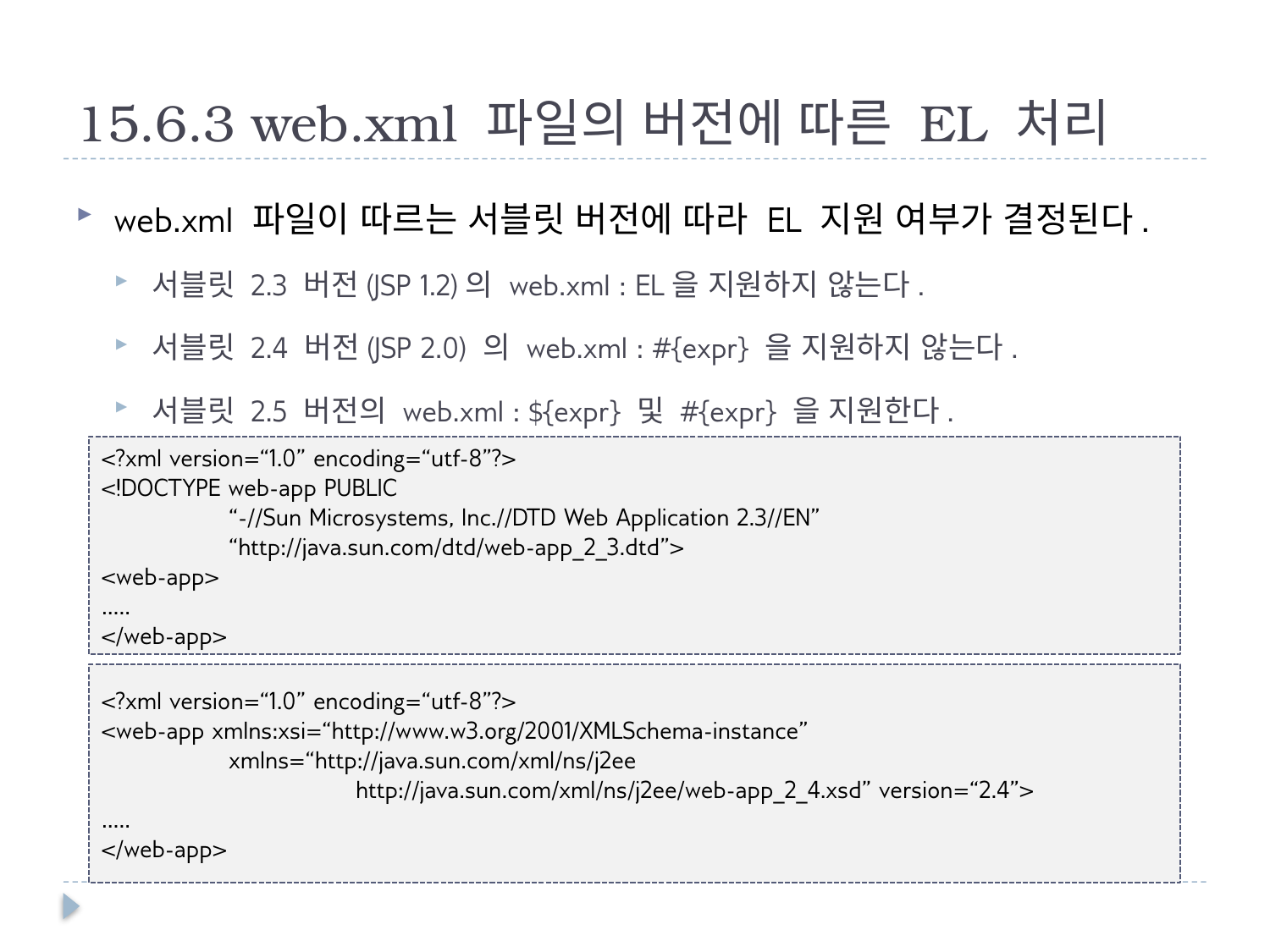

# 15.6.3 web.xml 파일의 버전에 따른 EL 처리
web.xml 파일이 따르는 서블릿 버전에 따라 EL 지원 여부가 결정된다.
서블릿 2.3 버전(JSP 1.2)의 web.xml : EL을 지원하지 않는다.
서블릿 2.4 버전(JSP 2.0) 의 web.xml : #{expr} 을 지원하지 않는다.
서블릿 2.5 버전의 web.xml : ${expr} 및 #{expr} 을 지원한다.

<?xml version=“1.0” encoding=“utf-8”?>
<!DOCTYPE web-app PUBLIC
	“-//Sun Microsystems, Inc.//DTD Web Application 2.3//EN”
	“http://java.sun.com/dtd/web-app_2_3.dtd”>
<web-app>
…..
</web-app>
<?xml version=“1.0” encoding=“utf-8”?>
<web-app xmlns:xsi=“http://www.w3.org/2001/XMLSchema-instance”
	xmlns=“http://java.sun.com/xml/ns/j2ee
		http://java.sun.com/xml/ns/j2ee/web-app_2_4.xsd” version=“2.4”>
…..
</web-app>